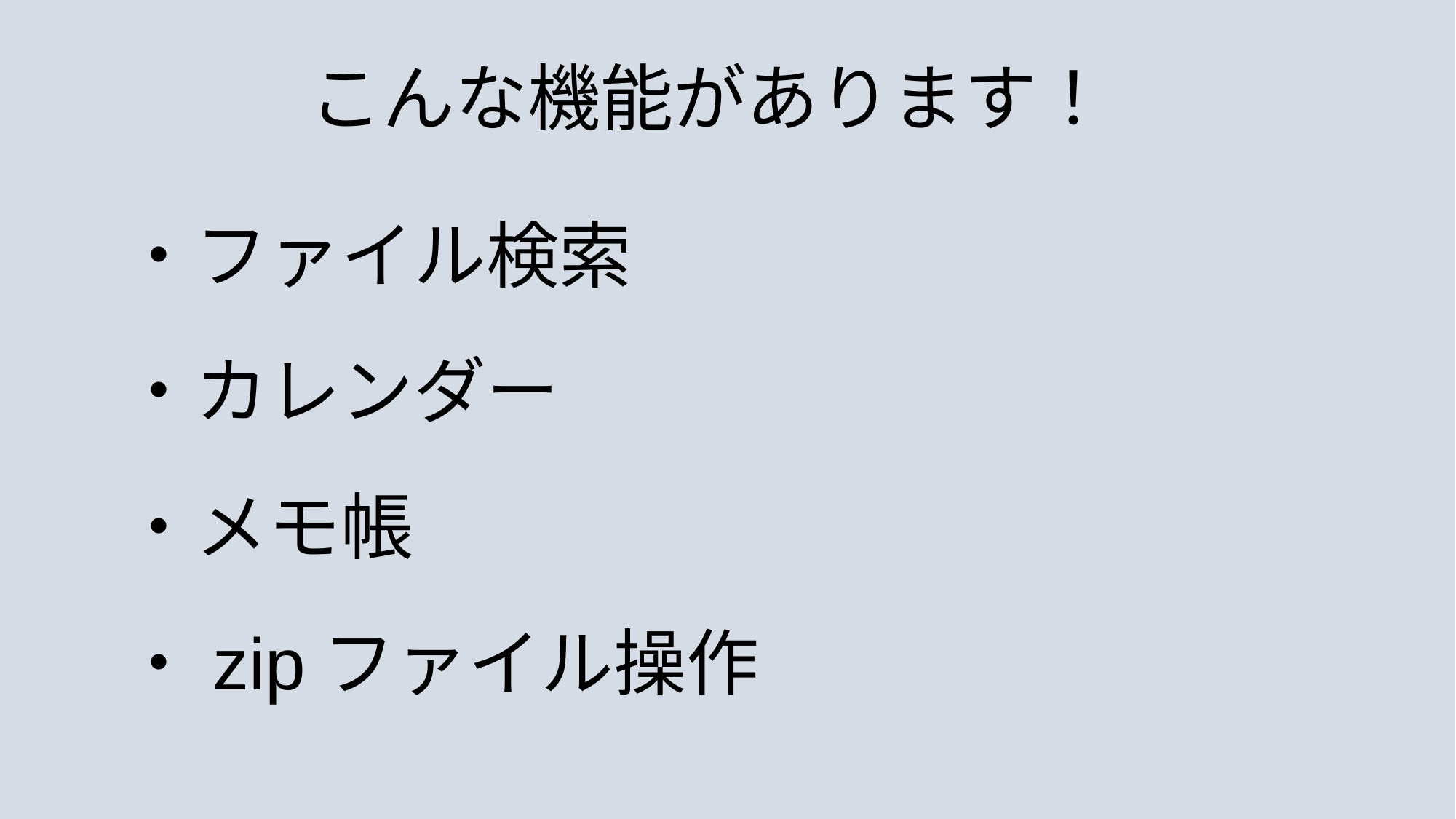

こんな機能があります！
・ファイル検索
・カレンダー
・メモ帳
・zipファイル操作